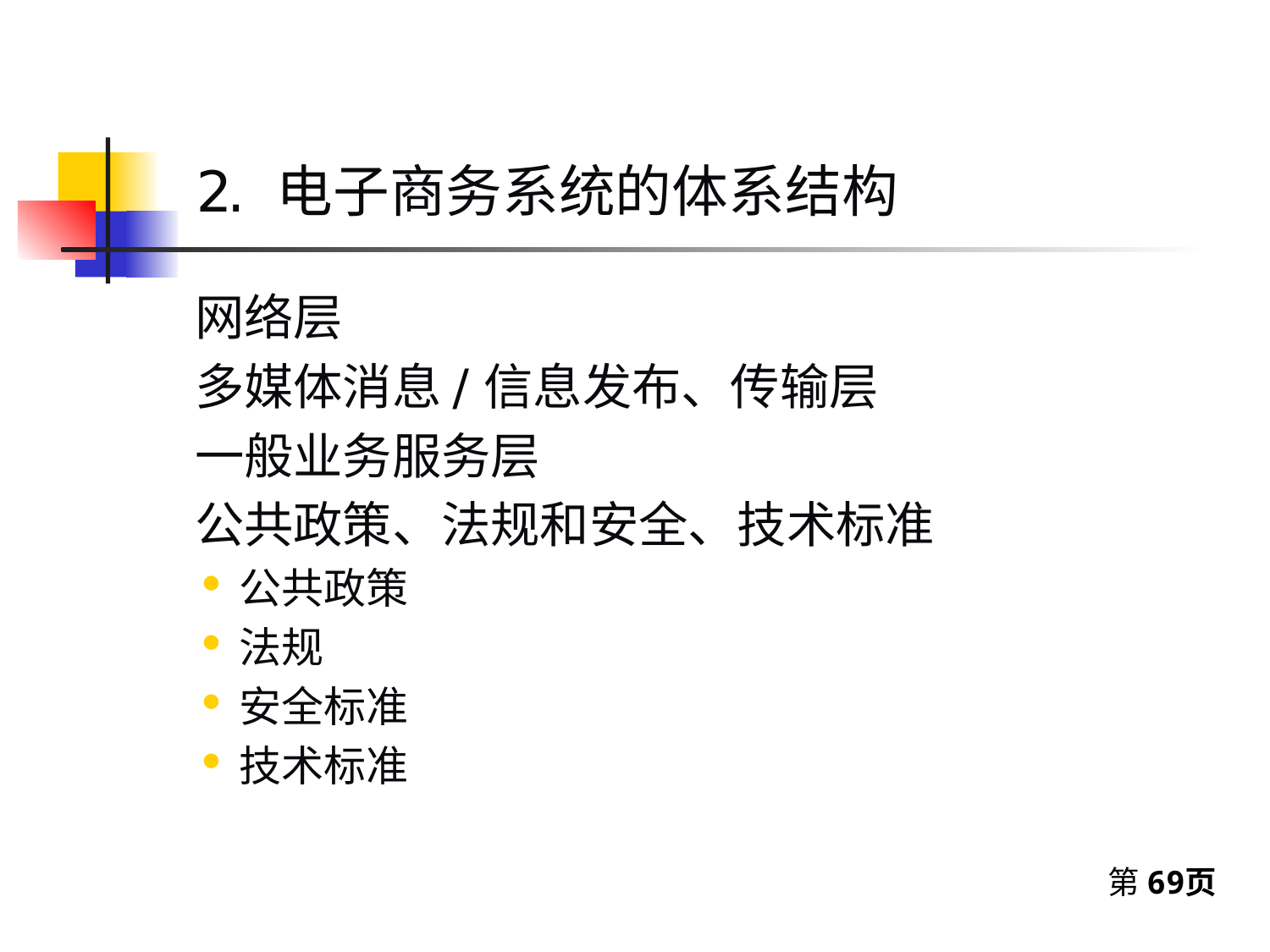

2. 电子商务系统的体系结构
网络层
多媒体消息/信息发布、传输层
一般业务服务层
公共政策、法规和安全、技术标准
公共政策
法规
安全标准
技术标准